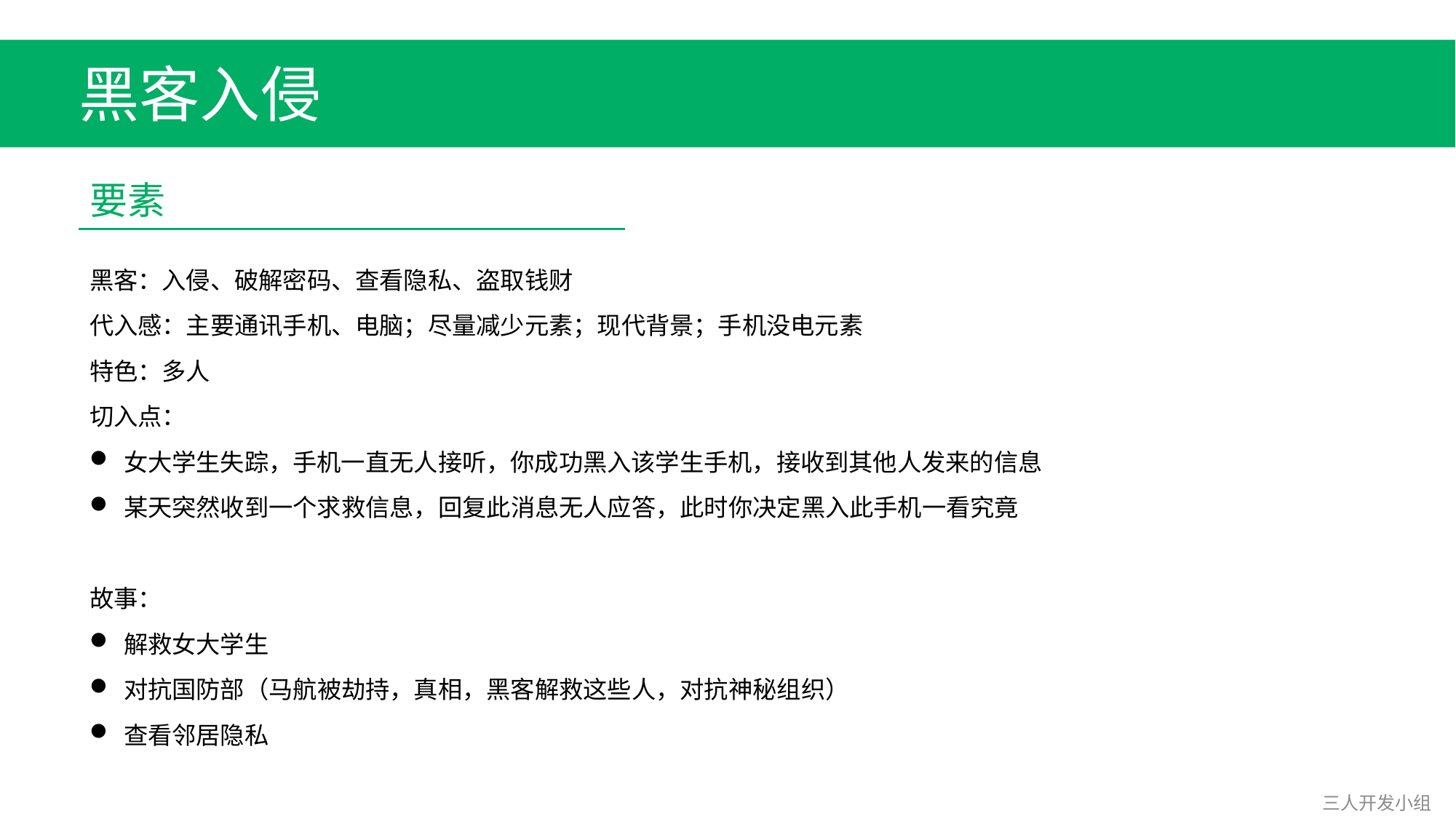

黑客入侵
要素
黑客：入侵、破解密码、查看隐私、盗取钱财
代入感：主要通讯手机、电脑；尽量减少元素；现代背景；手机没电元素
特色：多人
切入点：
女大学生失踪，手机一直无人接听，你成功黑入该学生手机，接收到其他人发来的信息
某天突然收到一个求救信息，回复此消息无人应答，此时你决定黑入此手机一看究竟

故事：
解救女大学生
对抗国防部（马航被劫持，真相，黑客解救这些人，对抗神秘组织）
查看邻居隐私
三人开发小组